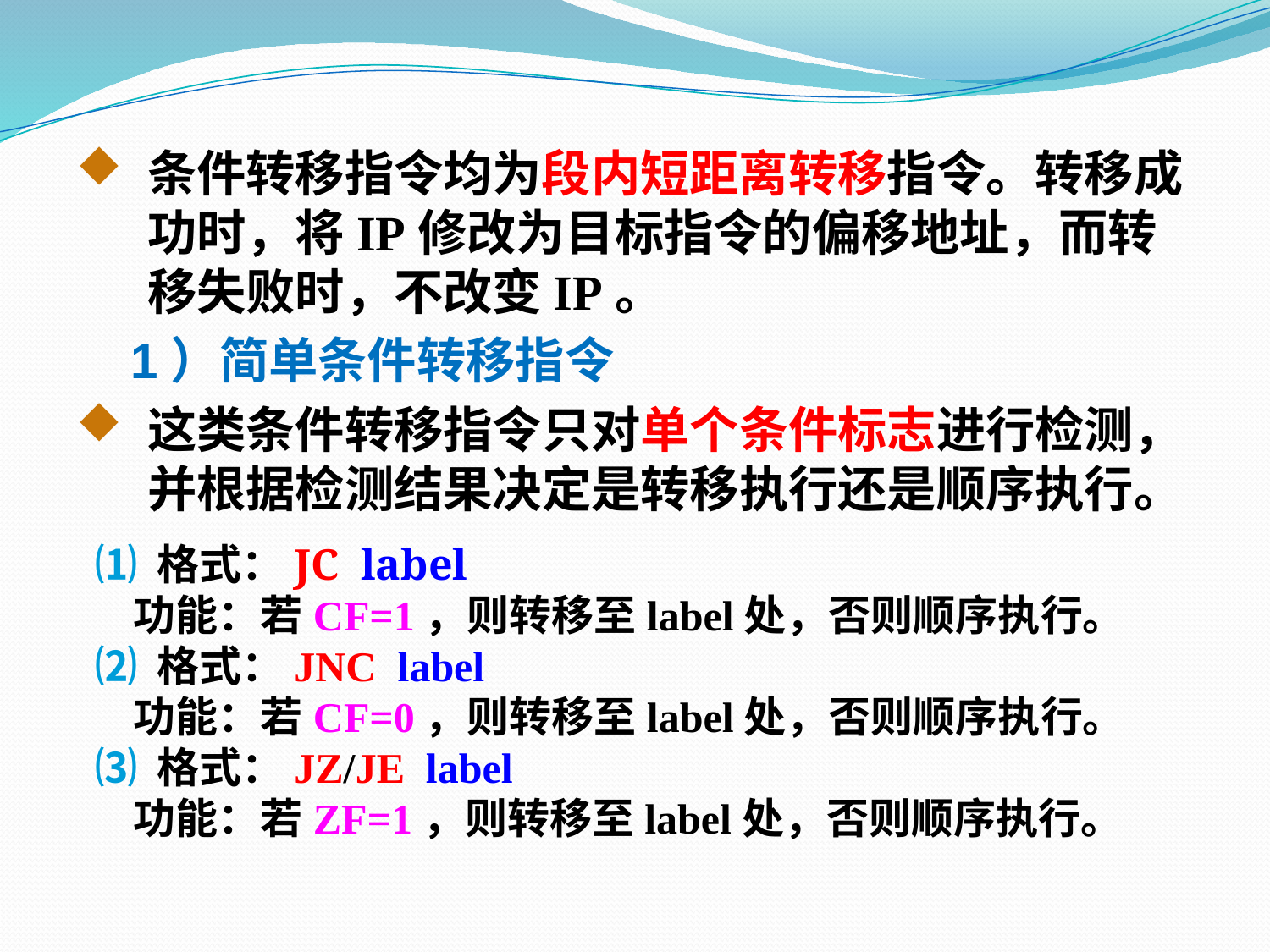

条件转移指令均为段内短距离转移指令。转移成功时，将IP修改为目标指令的偏移地址，而转移失败时，不改变IP。
    1）简单条件转移指令
这类条件转移指令只对单个条件标志进行检测，并根据检测结果决定是转移执行还是顺序执行。

  ⑴ 格式：JC  label
     功能：若CF=1，则转移至label处，否则顺序执行。
  ⑵ 格式：JNC  label
     功能：若CF=0，则转移至label处，否则顺序执行。
  ⑶ 格式：JZ/JE  label
     功能：若ZF=1，则转移至label处，否则顺序执行。